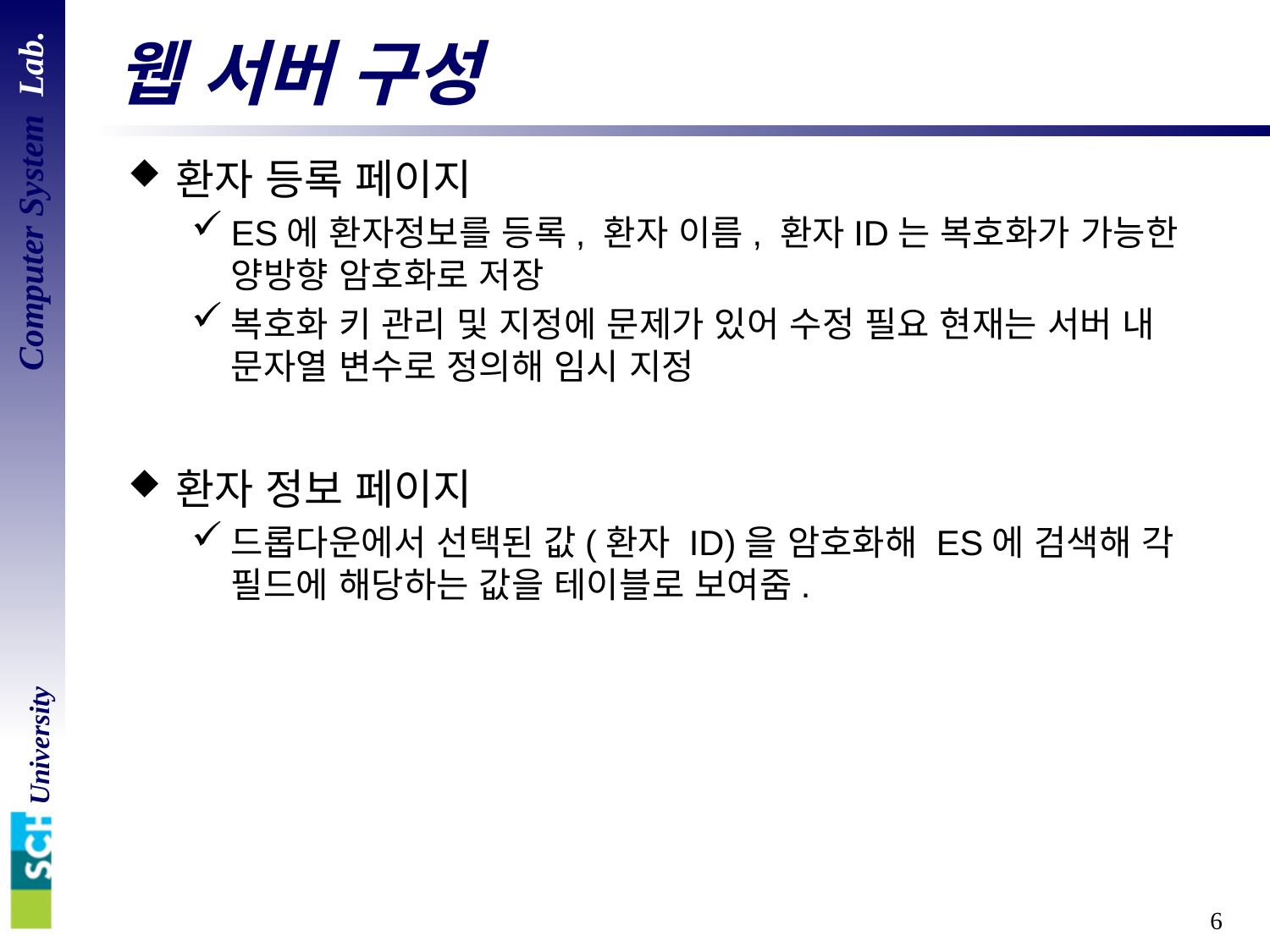

# 웹 서버 구성
환자 등록 페이지
ES에 환자정보를 등록, 환자 이름, 환자ID는 복호화가 가능한 양방향 암호화로 저장
복호화 키 관리 및 지정에 문제가 있어 수정 필요 현재는 서버 내 문자열 변수로 정의해 임시 지정

환자 정보 페이지
드롭다운에서 선택된 값(환자 ID)을 암호화해 ES에 검색해 각 필드에 해당하는 값을 테이블로 보여줌.